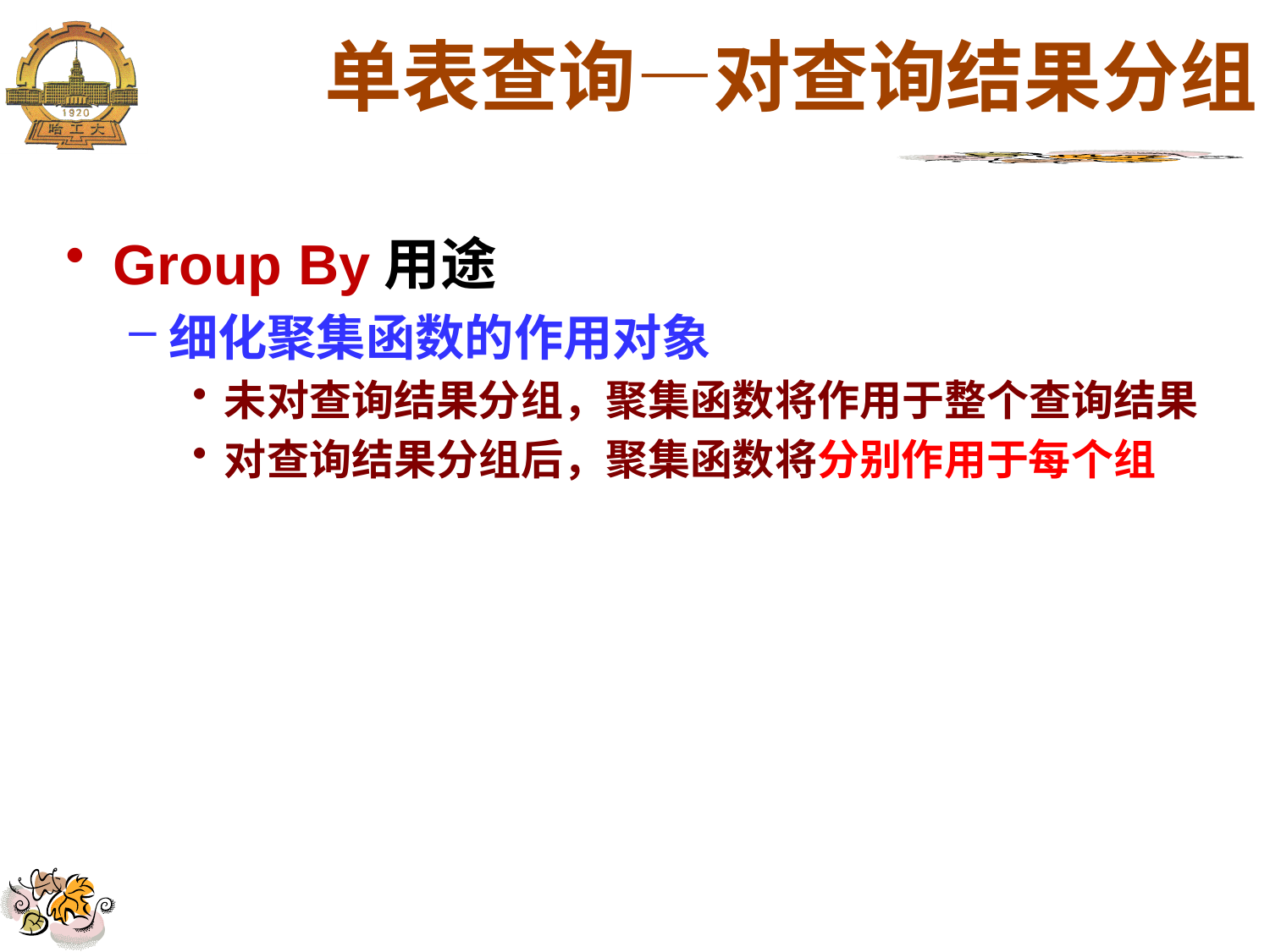

# 单表查询—对查询结果分组
Group By用途
细化聚集函数的作用对象
未对查询结果分组，聚集函数将作用于整个查询结果
对查询结果分组后，聚集函数将分别作用于每个组